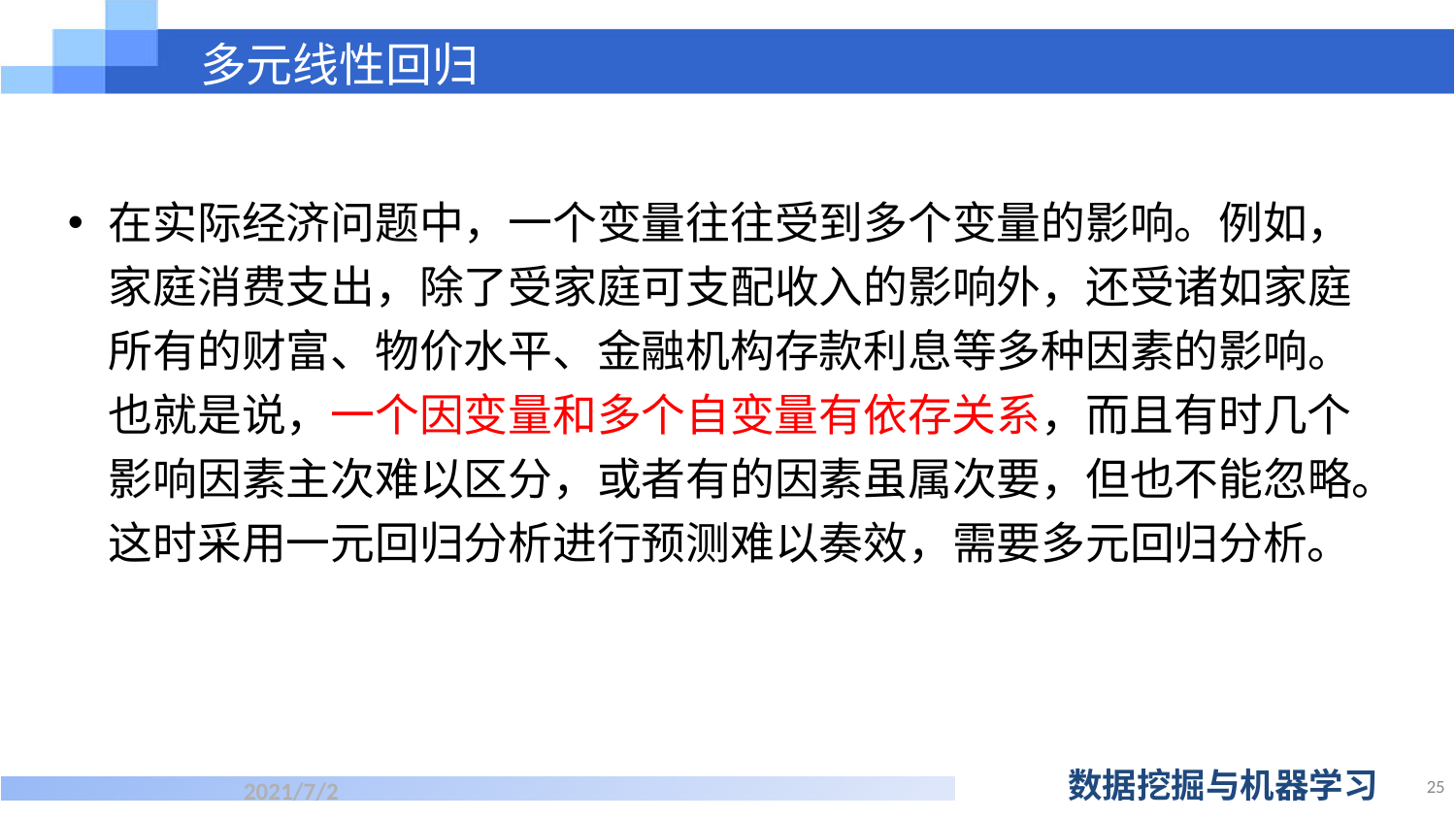

# 多元线性回归
在实际经济问题中，一个变量往往受到多个变量的影响。例如，家庭消费支出，除了受家庭可支配收入的影响外，还受诸如家庭所有的财富、物价水平、金融机构存款利息等多种因素的影响。也就是说，一个因变量和多个自变量有依存关系，而且有时几个影响因素主次难以区分，或者有的因素虽属次要，但也不能忽略。这时采用一元回归分析进行预测难以奏效，需要多元回归分析。
25
2021/7/2